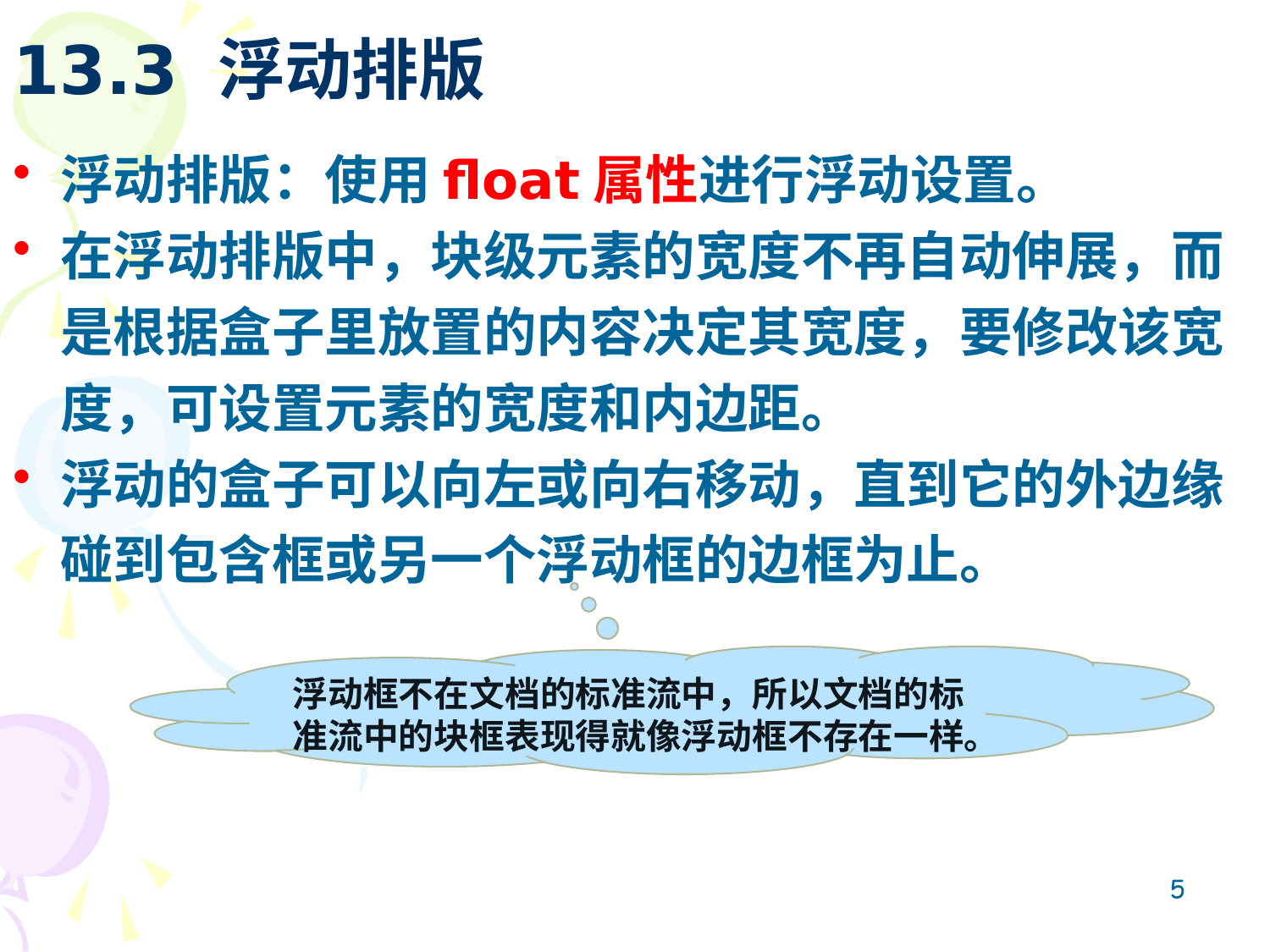

# 13.3 浮动排版
浮动排版：使用float属性进行浮动设置。
在浮动排版中，块级元素的宽度不再自动伸展，而是根据盒子里放置的内容决定其宽度，要修改该宽度，可设置元素的宽度和内边距。
浮动的盒子可以向左或向右移动，直到它的外边缘碰到包含框或另一个浮动框的边框为止。

浮动框不在文档的标准流中，所以文档的标准流中的块框表现得就像浮动框不存在一样。
5